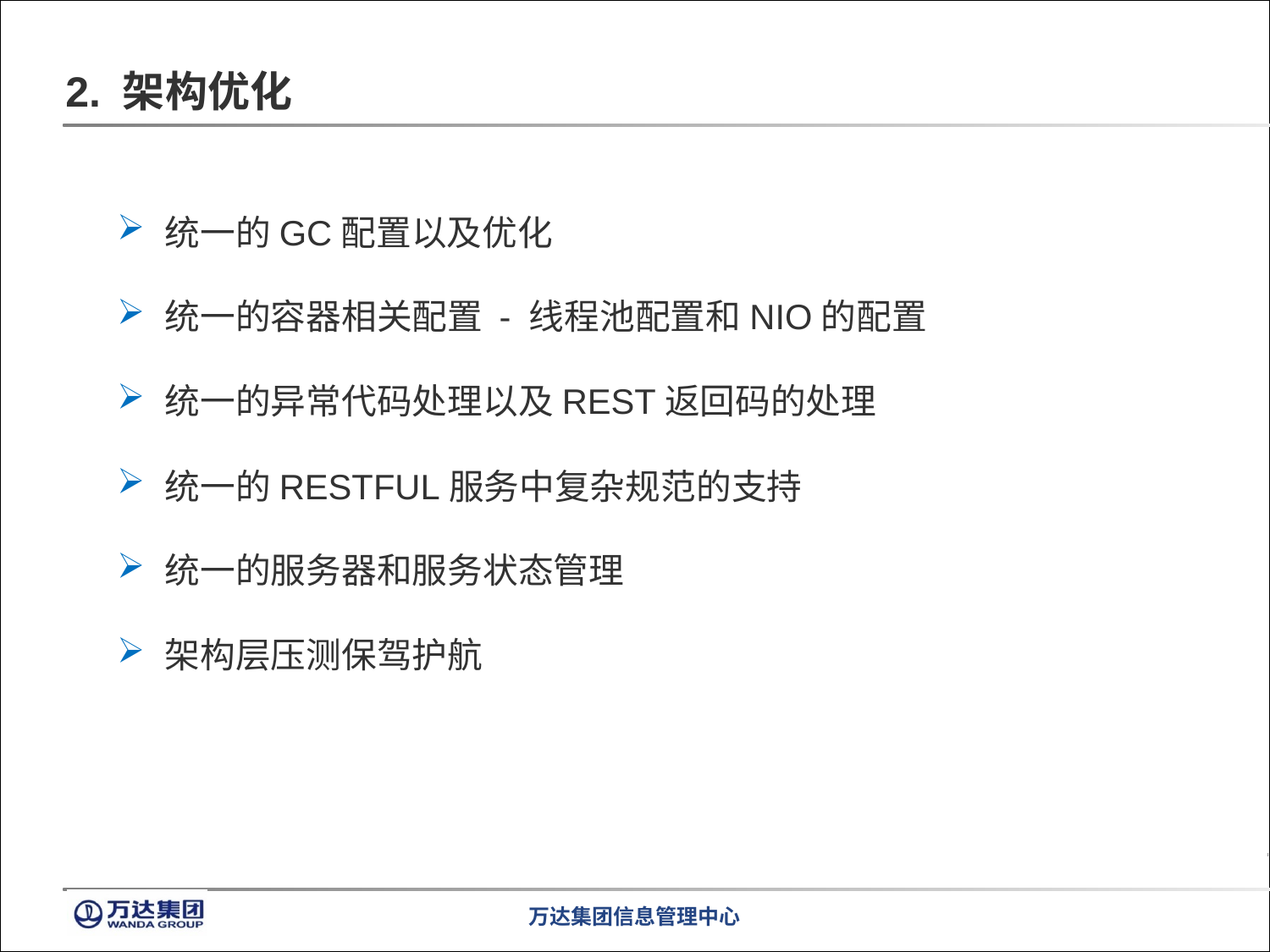

# 2. 架构优化
统一的GC配置以及优化
统一的容器相关配置 - 线程池配置和NIO的配置
统一的异常代码处理以及REST返回码的处理
统一的RESTFUL服务中复杂规范的支持
统一的服务器和服务状态管理
架构层压测保驾护航